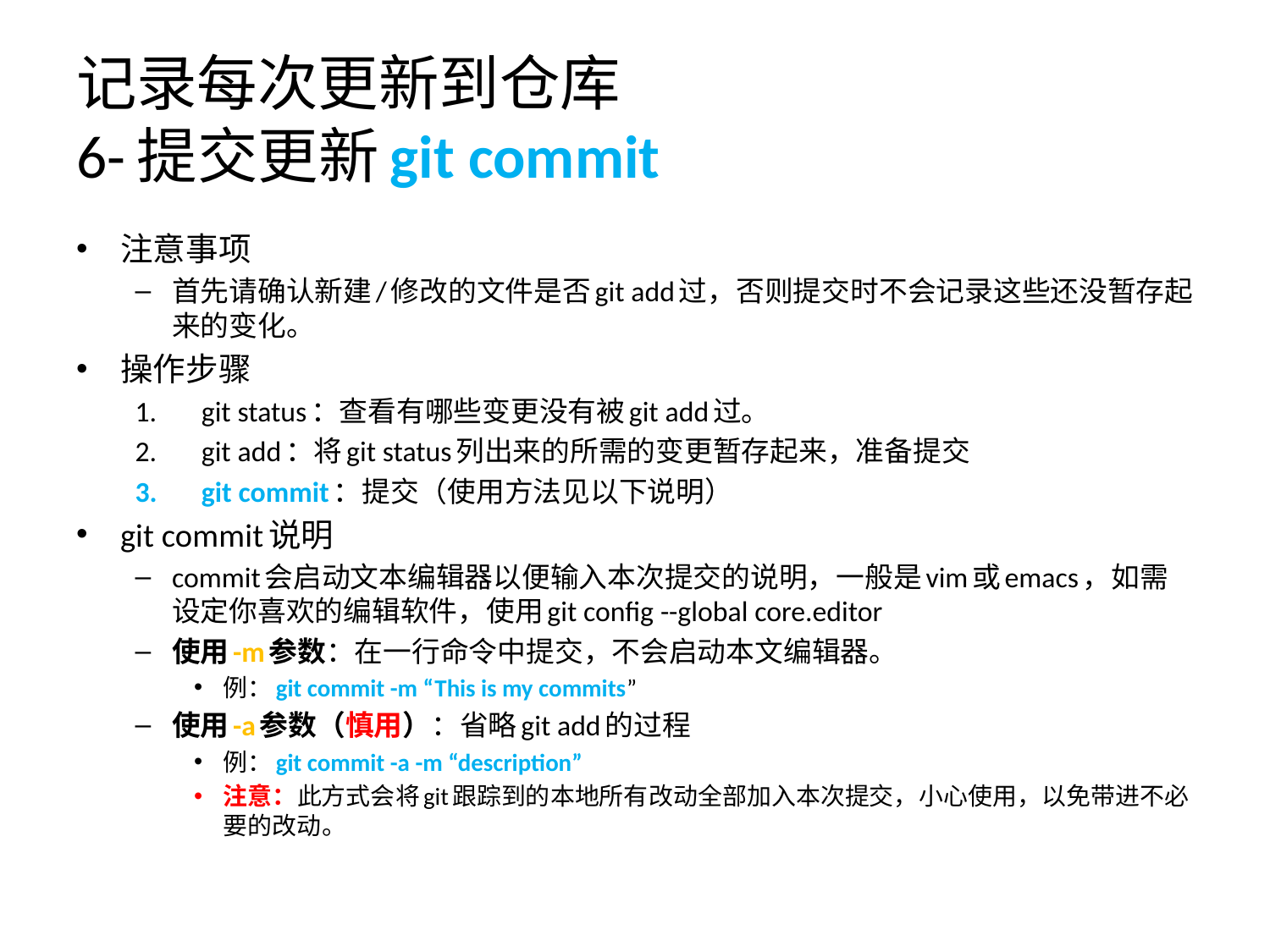

# 记录每次更新到仓库 6-提交更新git commit
注意事项
首先请确认新建/修改的文件是否git add过，否则提交时不会记录这些还没暂存起来的变化。
操作步骤
git status：查看有哪些变更没有被git add过。
git add：将git status列出来的所需的变更暂存起来，准备提交
git commit：提交（使用方法见以下说明）
git commit说明
commit会启动文本编辑器以便输入本次提交的说明，一般是vim或emacs，如需设定你喜欢的编辑软件，使用git config --global core.editor
使用-m参数：在一行命令中提交，不会启动本文编辑器。
例：git commit -m “This is my commits”
使用-a参数（慎用）：省略git add的过程
例：git commit -a -m “description”
注意：此方式会将git跟踪到的本地所有改动全部加入本次提交，小心使用，以免带进不必要的改动。